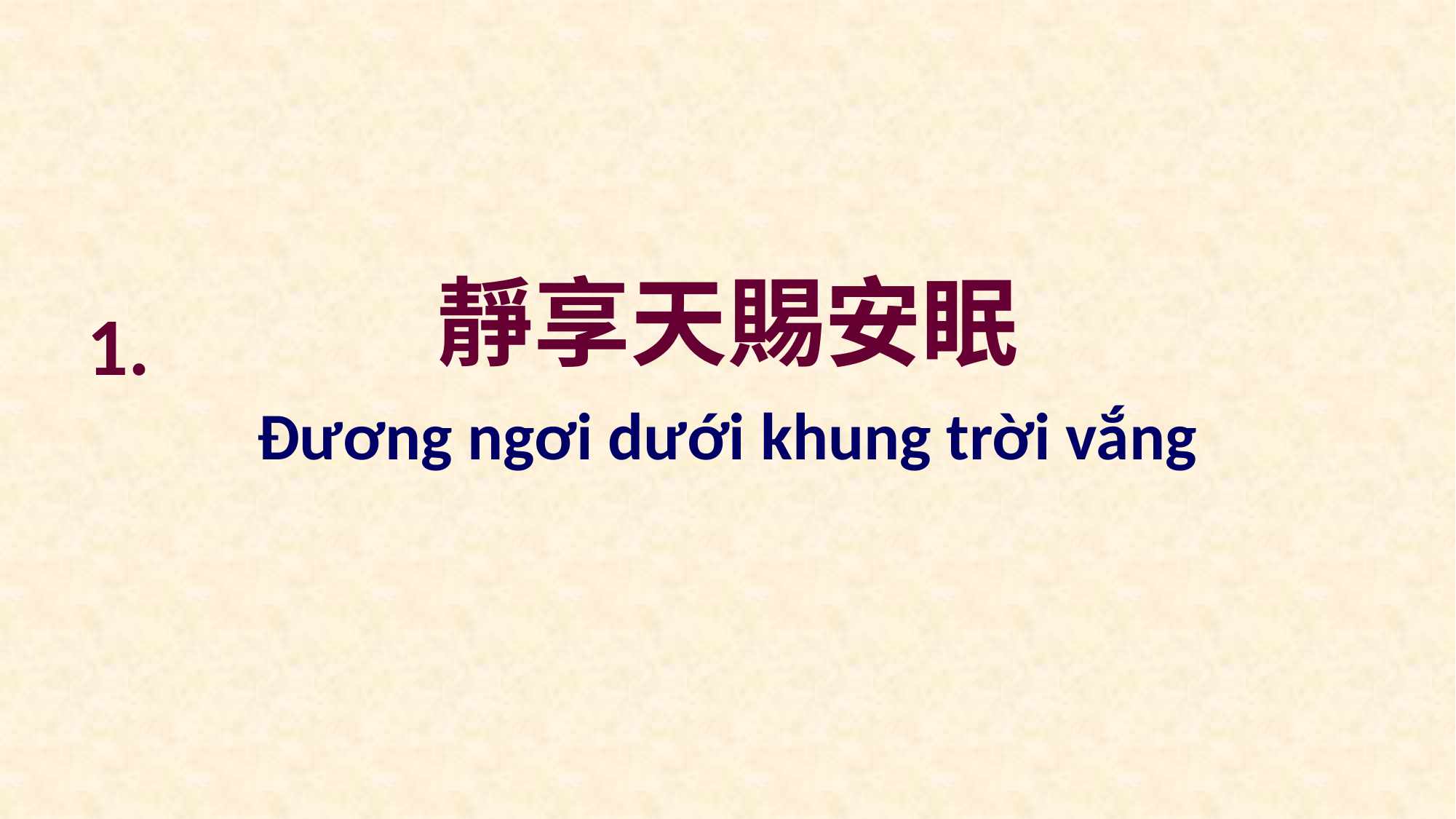

靜享天賜安眠
1.
Đương ngơi dưới khung trời vắng